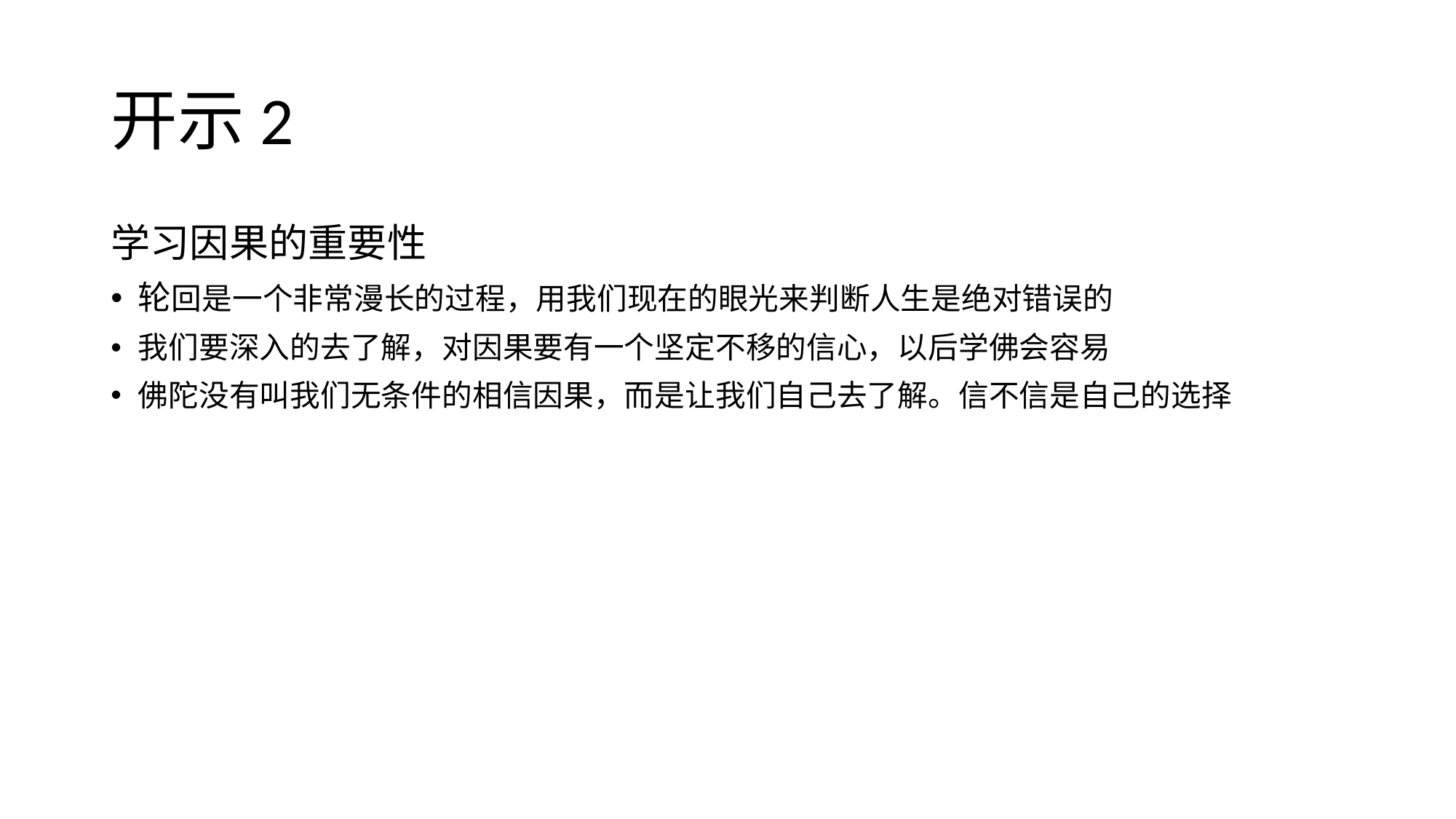

# 开示2
学习因果的重要性
轮回是一个非常漫长的过程，用我们现在的眼光来判断人生是绝对错误的
我们要深入的去了解，对因果要有一个坚定不移的信心，以后学佛会容易
佛陀没有叫我们无条件的相信因果，而是让我们自己去了解。信不信是自己的选择